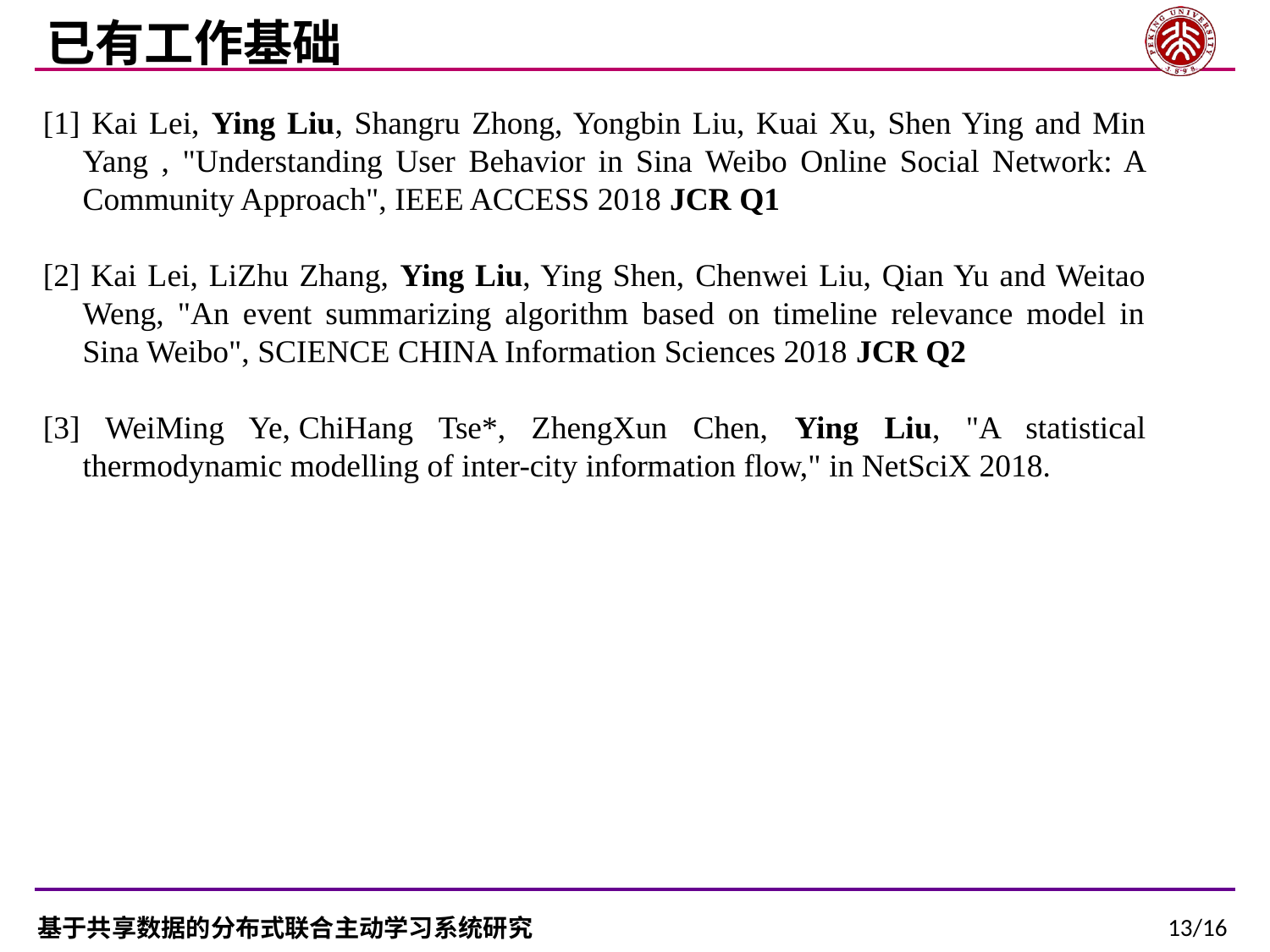

已有工作基础
[1] Kai Lei, Ying Liu, Shangru Zhong, Yongbin Liu, Kuai Xu, Shen Ying and Min Yang , "Understanding User Behavior in Sina Weibo Online Social Network: A Community Approach", IEEE ACCESS 2018 JCR Q1

[2] Kai Lei, LiZhu Zhang, Ying Liu, Ying Shen, Chenwei Liu, Qian Yu and Weitao Weng, "An event summarizing algorithm based on timeline relevance model in Sina Weibo", SCIENCE CHINA Information Sciences 2018 JCR Q2

[3] WeiMing Ye, ChiHang Tse*, ZhengXun Chen, Ying Liu, "A statistical thermodynamic modelling of inter-city information flow," in NetSciX 2018.
13/16
基于共享数据的分布式联合主动学习系统研究